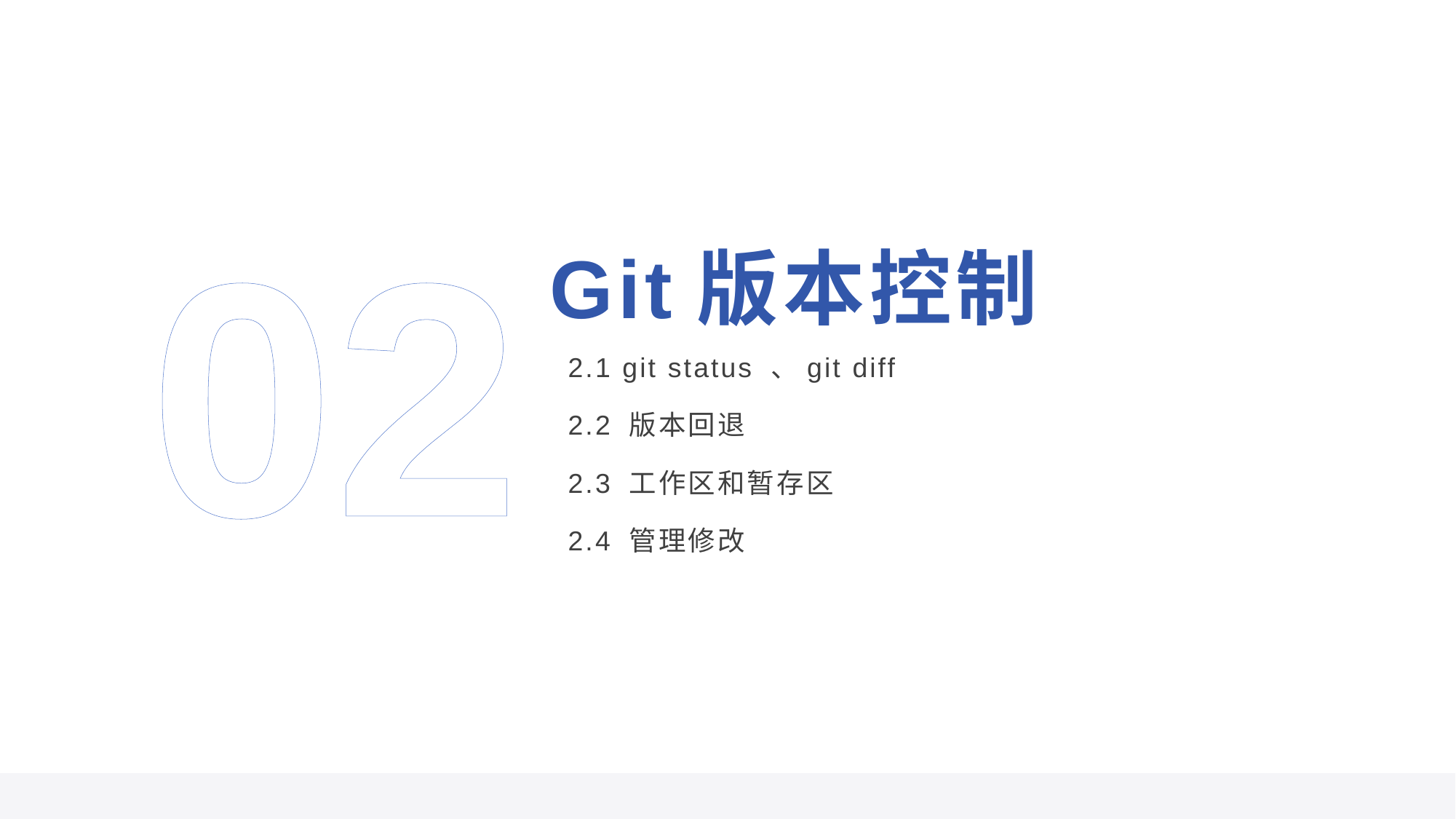

02
# Git版本控制
2.1 git status 、git diff
2.2 版本回退
2.3 工作区和暂存区
2.4 管理修改